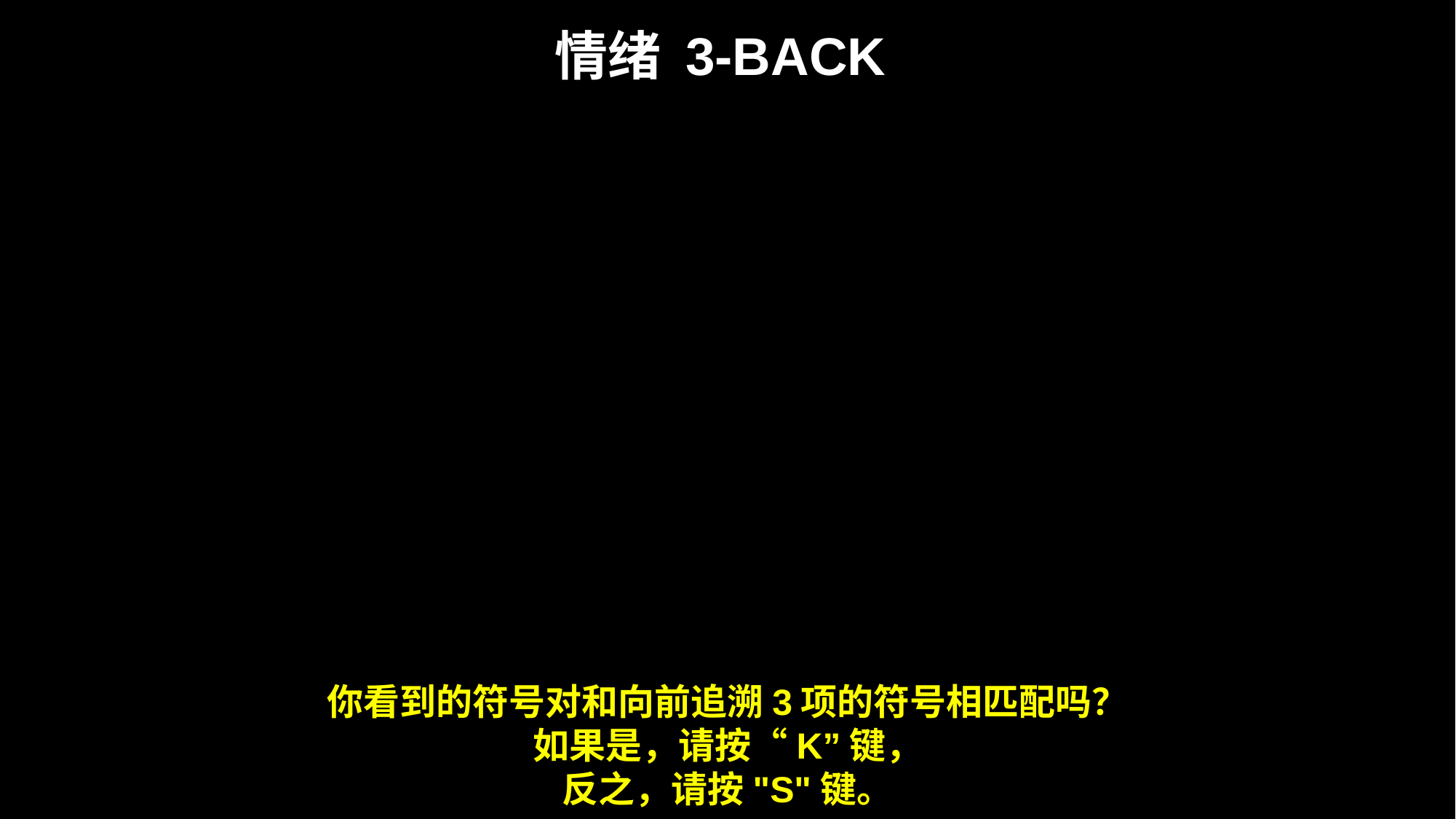

情绪 3-BACK
你看到的符号对和向前追溯3项的符号相匹配吗？
如果是，请按“K”键，
反之，请按"S"键。